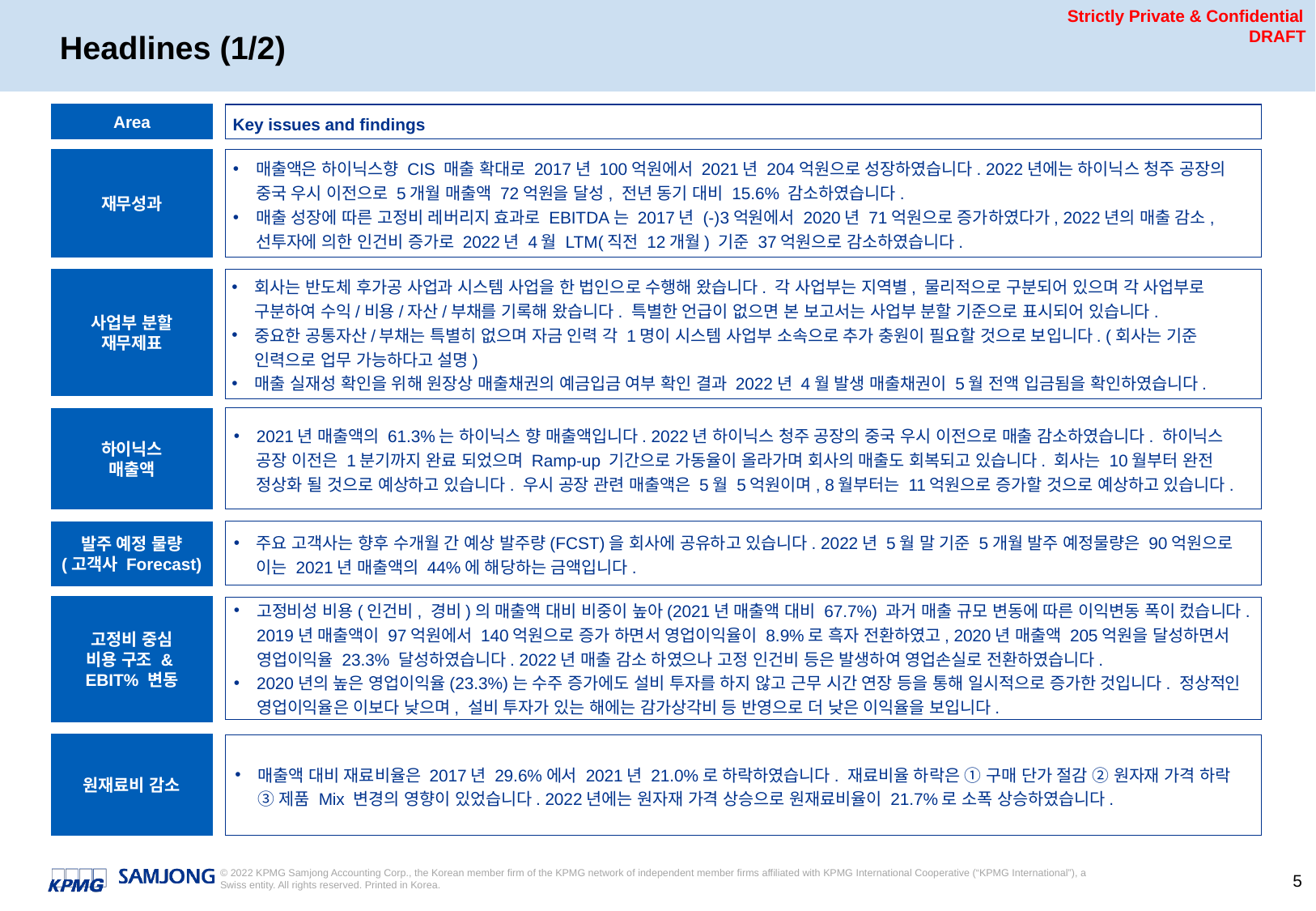

# Headlines (1/2)
Area
Key issues and findings
재무성과

매출액은 하이닉스향 CIS 매출 확대로 2017년 100억원에서 2021년 204억원으로 성장하였습니다. 2022년에는 하이닉스 청주 공장의 중국 우시 이전으로 5개월 매출액 72억원을 달성, 전년 동기 대비 15.6% 감소하였습니다.
매출 성장에 따른 고정비 레버리지 효과로 EBITDA는 2017년 (-)3억원에서 2020년 71억원으로 증가하였다가, 2022년의 매출 감소, 선투자에 의한 인건비 증가로 2022년 4월 LTM(직전 12개월) 기준 37억원으로 감소하였습니다.

사업부 분할
재무제표
회사는 반도체 후가공 사업과 시스템 사업을 한 법인으로 수행해 왔습니다. 각 사업부는 지역별, 물리적으로 구분되어 있으며 각 사업부로 구분하여 수익/비용/자산/부채를 기록해 왔습니다. 특별한 언급이 없으면 본 보고서는 사업부 분할 기준으로 표시되어 있습니다.
중요한 공통자산/부채는 특별히 없으며 자금 인력 각 1명이 시스템 사업부 소속으로 추가 충원이 필요할 것으로 보입니다. (회사는 기준 인력으로 업무 가능하다고 설명)
매출 실재성 확인을 위해 원장상 매출채권의 예금입금 여부 확인 결과 2022년 4월 발생 매출채권이 5월 전액 입금됨을 확인하였습니다.
2021년 매출액의 61.3%는 하이닉스 향 매출액입니다. 2022년 하이닉스 청주 공장의 중국 우시 이전으로 매출 감소하였습니다. 하이닉스 공장 이전은 1분기까지 완료 되었으며 Ramp-up 기간으로 가동율이 올라가며 회사의 매출도 회복되고 있습니다. 회사는 10월부터 완전 정상화 될 것으로 예상하고 있습니다. 우시 공장 관련 매출액은 5월 5억원이며, 8월부터는 11억원으로 증가할 것으로 예상하고 있습니다.

하이닉스
매출액
주요 고객사는 향후 수개월 간 예상 발주량(FCST)을 회사에 공유하고 있습니다. 2022년 5월 말 기준 5개월 발주 예정물량은 90억원으로 이는 2021년 매출액의 44%에 해당하는 금액입니다.

발주 예정 물량
(고객사 Forecast)
고정비성 비용(인건비, 경비)의 매출액 대비 비중이 높아(2021년 매출액 대비 67.7%) 과거 매출 규모 변동에 따른 이익변동 폭이 컸습니다. 2019년 매출액이 97억원에서 140억원으로 증가 하면서 영업이익율이 8.9%로 흑자 전환하였고, 2020년 매출액 205억원을 달성하면서 영업이익율 23.3% 달성하였습니다. 2022년 매출 감소 하였으나 고정 인건비 등은 발생하여 영업손실로 전환하였습니다.
2020년의 높은 영업이익율(23.3%)는 수주 증가에도 설비 투자를 하지 않고 근무 시간 연장 등을 통해 일시적으로 증가한 것입니다. 정상적인 영업이익율은 이보다 낮으며, 설비 투자가 있는 해에는 감가상각비 등 반영으로 더 낮은 이익율을 보입니다.
고정비 중심
비용 구조 &
EBIT% 변동

매출액 대비 재료비율은 2017년 29.6%에서 2021년 21.0%로 하락하였습니다. 재료비율 하락은 ① 구매 단가 절감 ② 원자재 가격 하락 ③ 제품 Mix 변경의 영향이 있었습니다. 2022년에는 원자재 가격 상승으로 원재료비율이 21.7%로 소폭 상승하였습니다.
원재료비 감소